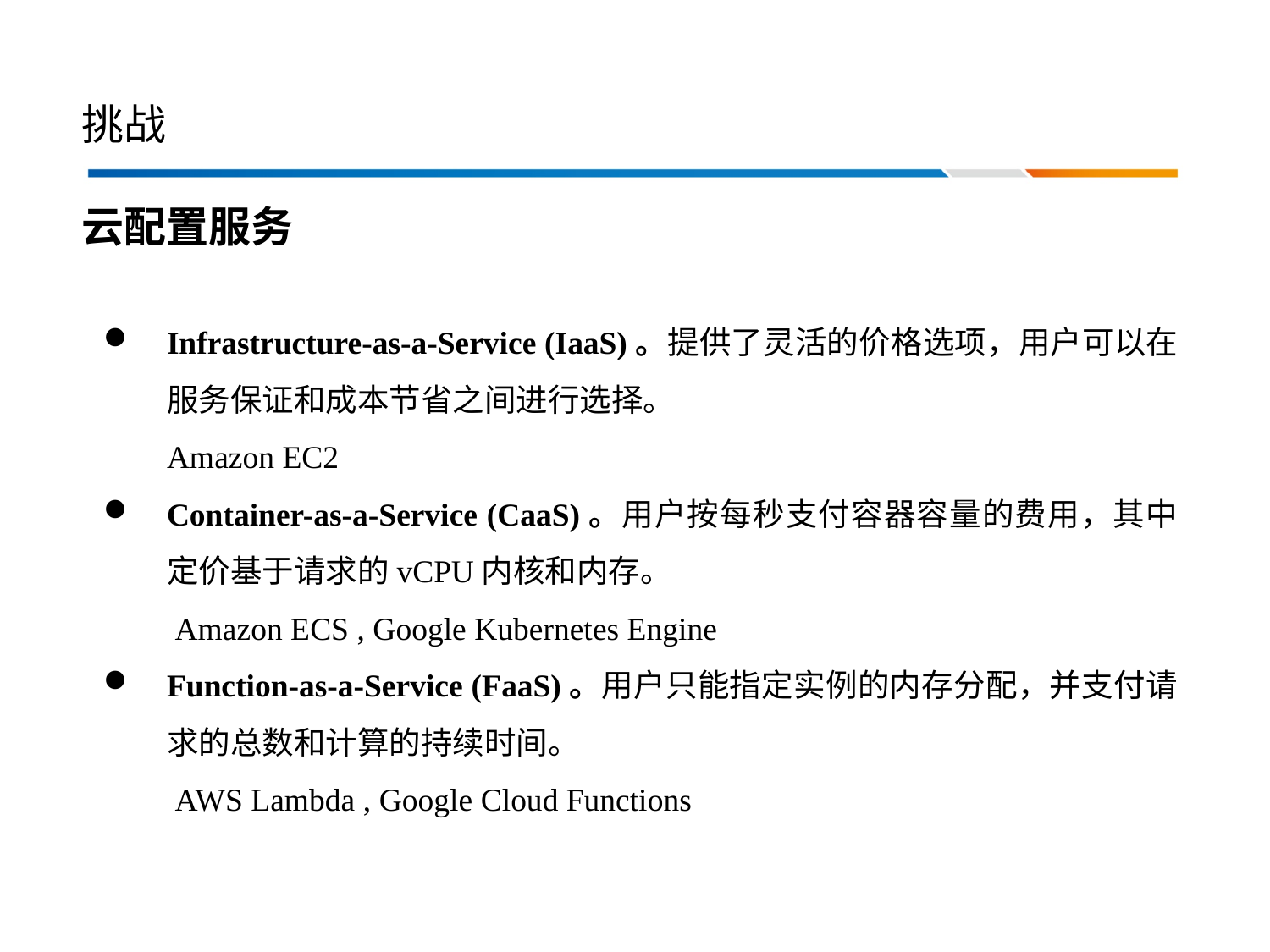

# 挑战
云配置服务
Infrastructure-as-a-Service (IaaS)。提供了灵活的价格选项，用户可以在服务保证和成本节省之间进行选择。
	Amazon EC2
Container-as-a-Service (CaaS)。用户按每秒支付容器容量的费用，其中定价基于请求的vCPU内核和内存。
	 Amazon ECS , Google Kubernetes Engine
Function-as-a-Service (FaaS)。用户只能指定实例的内存分配，并支付请求的总数和计算的持续时间。
	 AWS Lambda , Google Cloud Functions